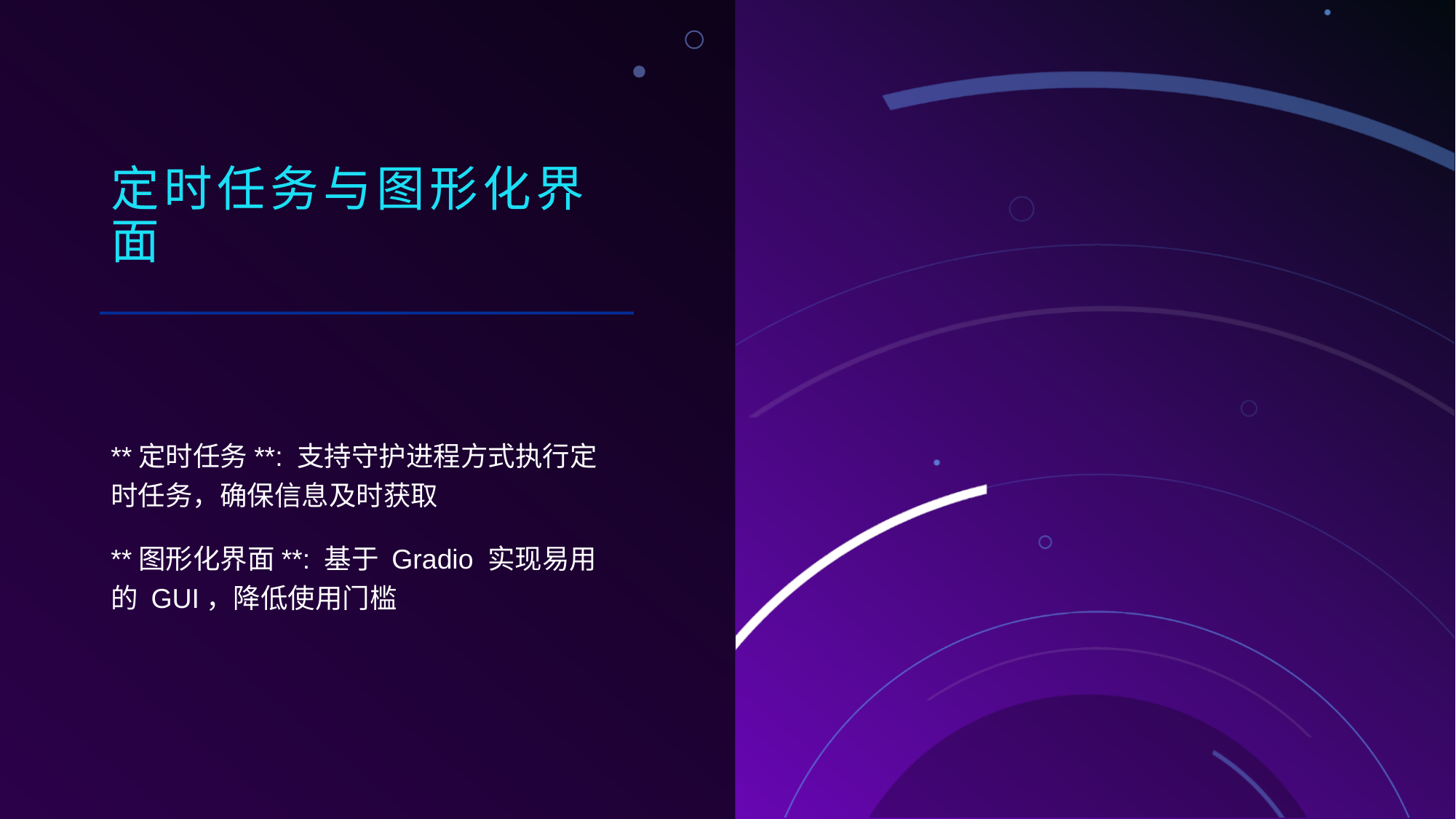

# 定时任务与图形化界面

**定时任务**: 支持守护进程方式执行定时任务，确保信息及时获取
**图形化界面**: 基于 Gradio 实现易用的 GUI，降低使用门槛